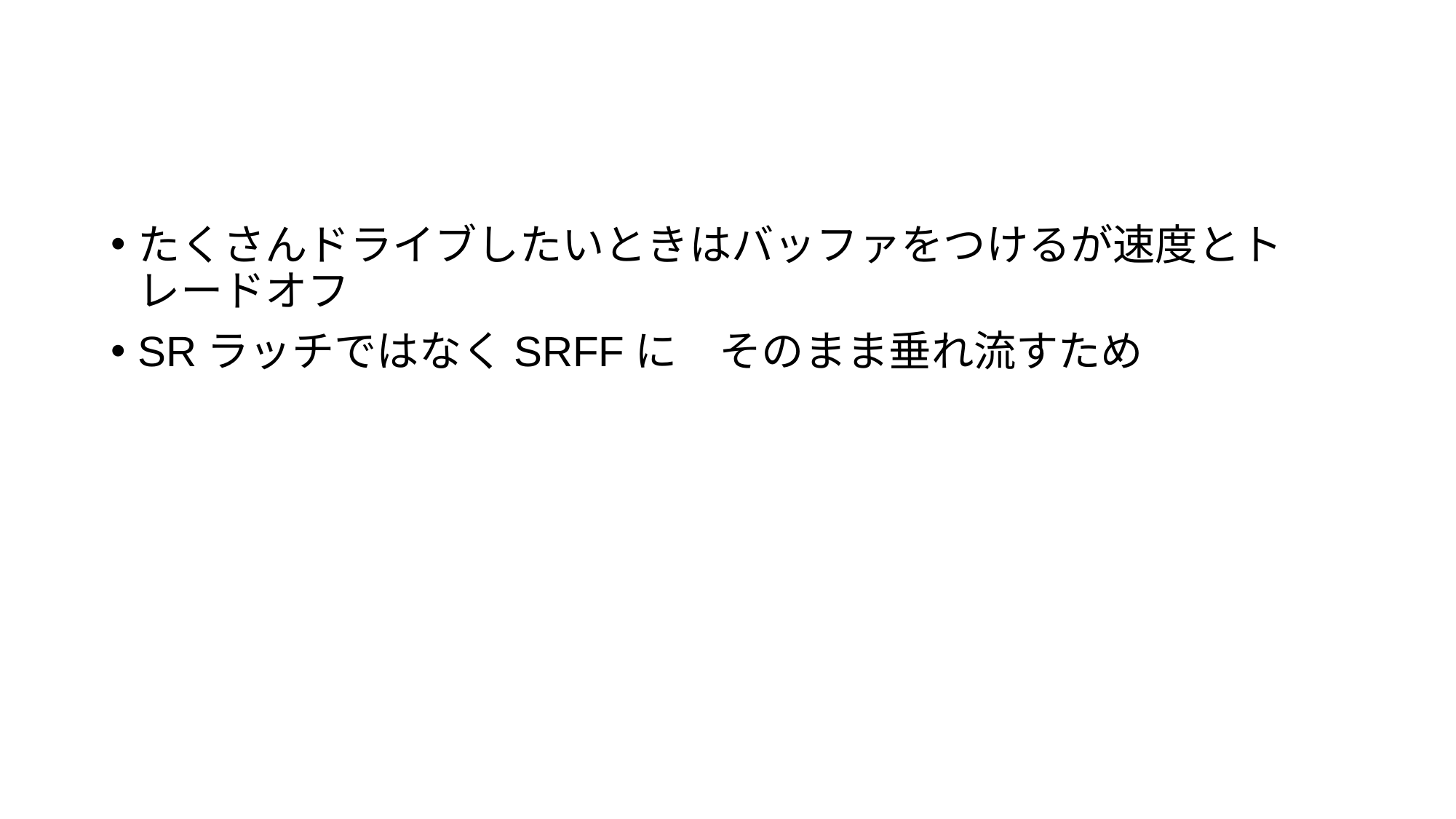

#
たくさんドライブしたいときはバッファをつけるが速度とトレードオフ
SRラッチではなくSRFFに　そのまま垂れ流すため